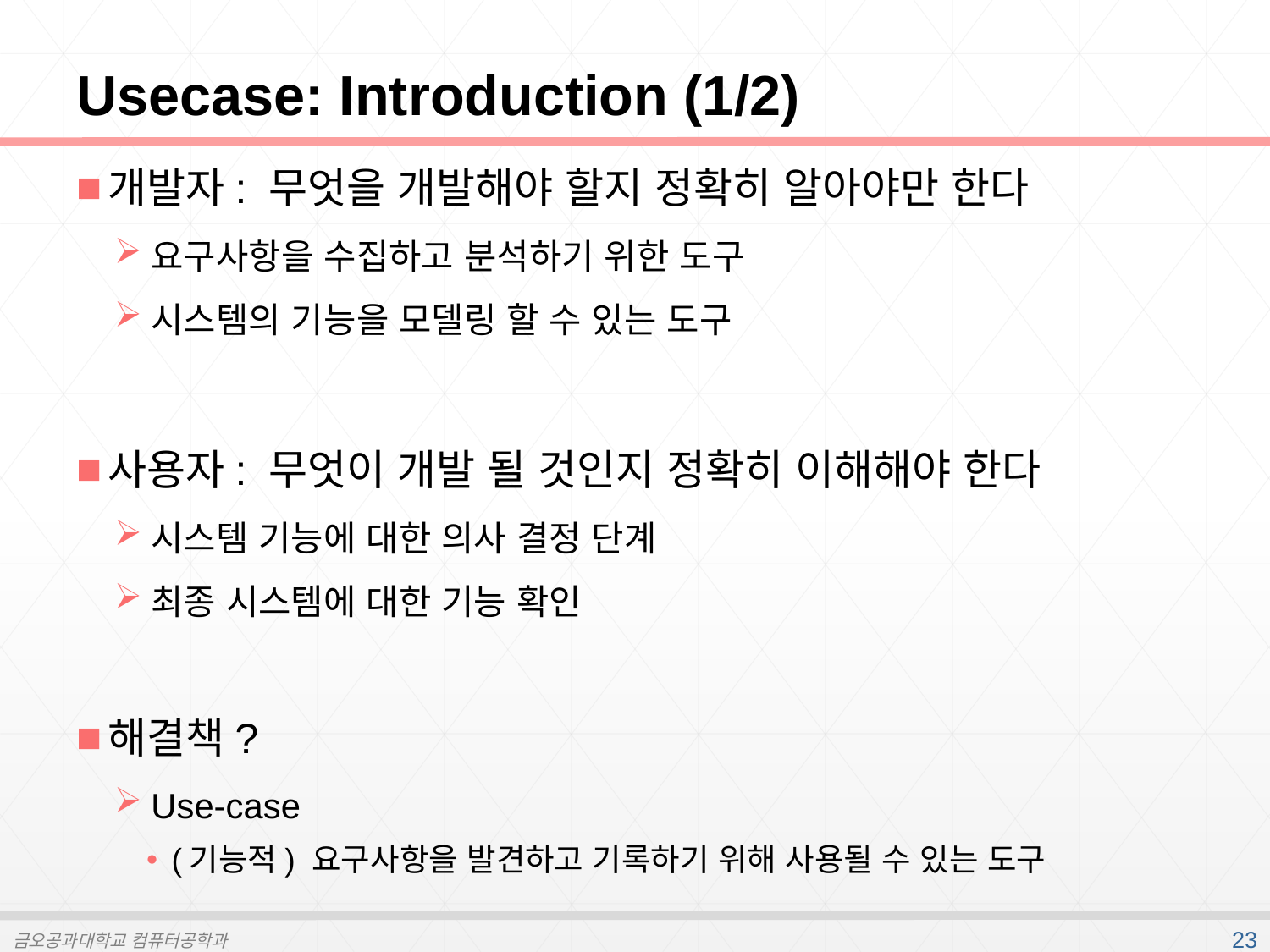

# Usecase: Introduction (1/2)
개발자: 무엇을 개발해야 할지 정확히 알아야만 한다
요구사항을 수집하고 분석하기 위한 도구
시스템의 기능을 모델링 할 수 있는 도구

사용자: 무엇이 개발 될 것인지 정확히 이해해야 한다
시스템 기능에 대한 의사 결정 단계
최종 시스템에 대한 기능 확인

해결책?
Use-case
(기능적) 요구사항을 발견하고 기록하기 위해 사용될 수 있는 도구
23
금오공과대학교 컴퓨터공학과